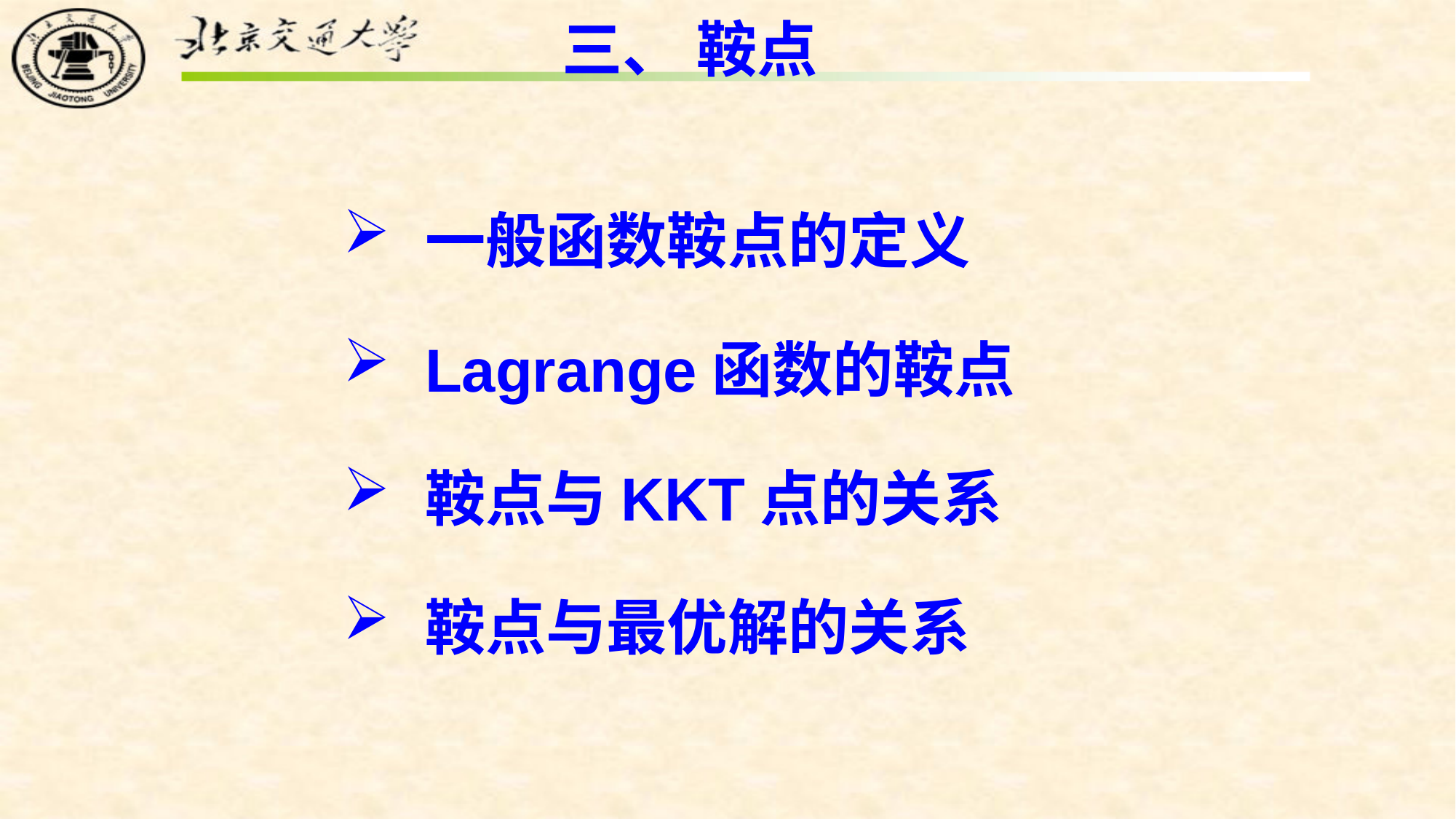

三、 鞍点
一般函数鞍点的定义
Lagrange函数的鞍点
鞍点与KKT点的关系
鞍点与最优解的关系